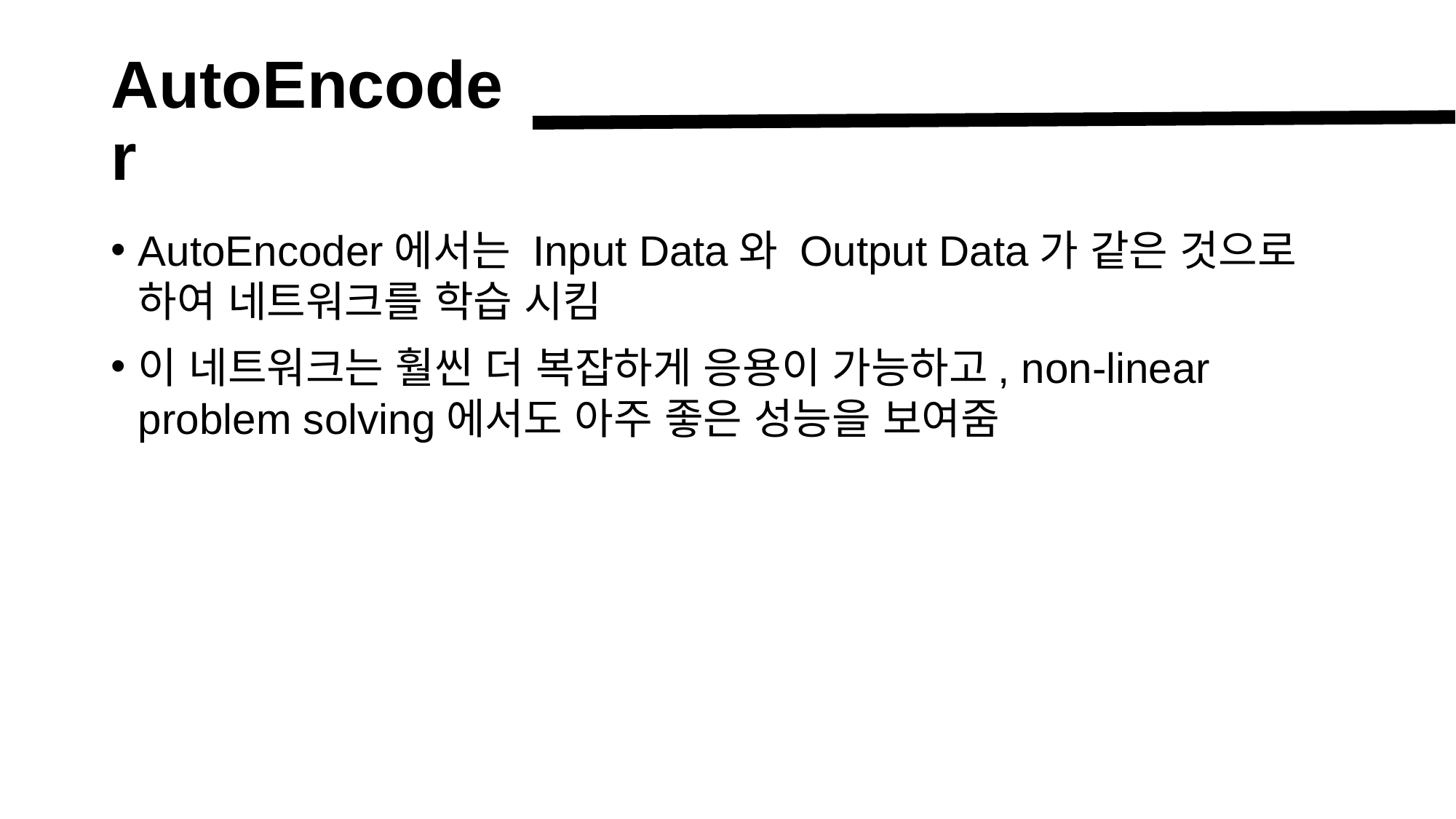

# AutoEncoder
AutoEncoder에서는 Input Data와 Output Data가 같은 것으로 하여 네트워크를 학습 시킴
이 네트워크는 훨씬 더 복잡하게 응용이 가능하고, non-linear problem solving에서도 아주 좋은 성능을 보여줌